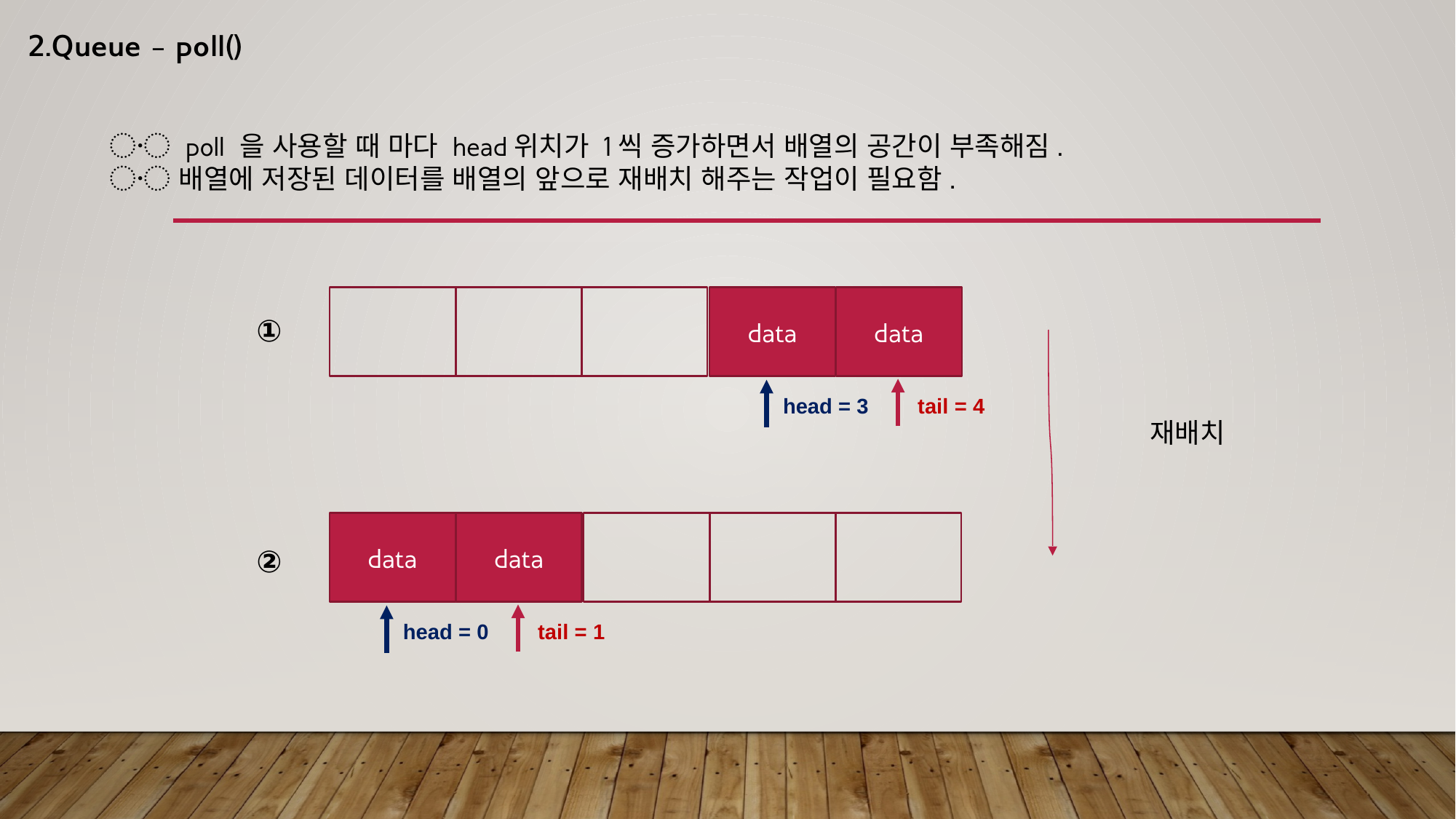

2.Queue – poll()
〮 poll 을 사용할 때 마다 head위치가 1씩 증가하면서 배열의 공간이 부족해짐.
〮 배열에 저장된 데이터를 배열의 앞으로 재배치 해주는 작업이 필요함.

data

data
①
head = 3
tail = 4
재배치
data

data
②
head = 0
tail = 1